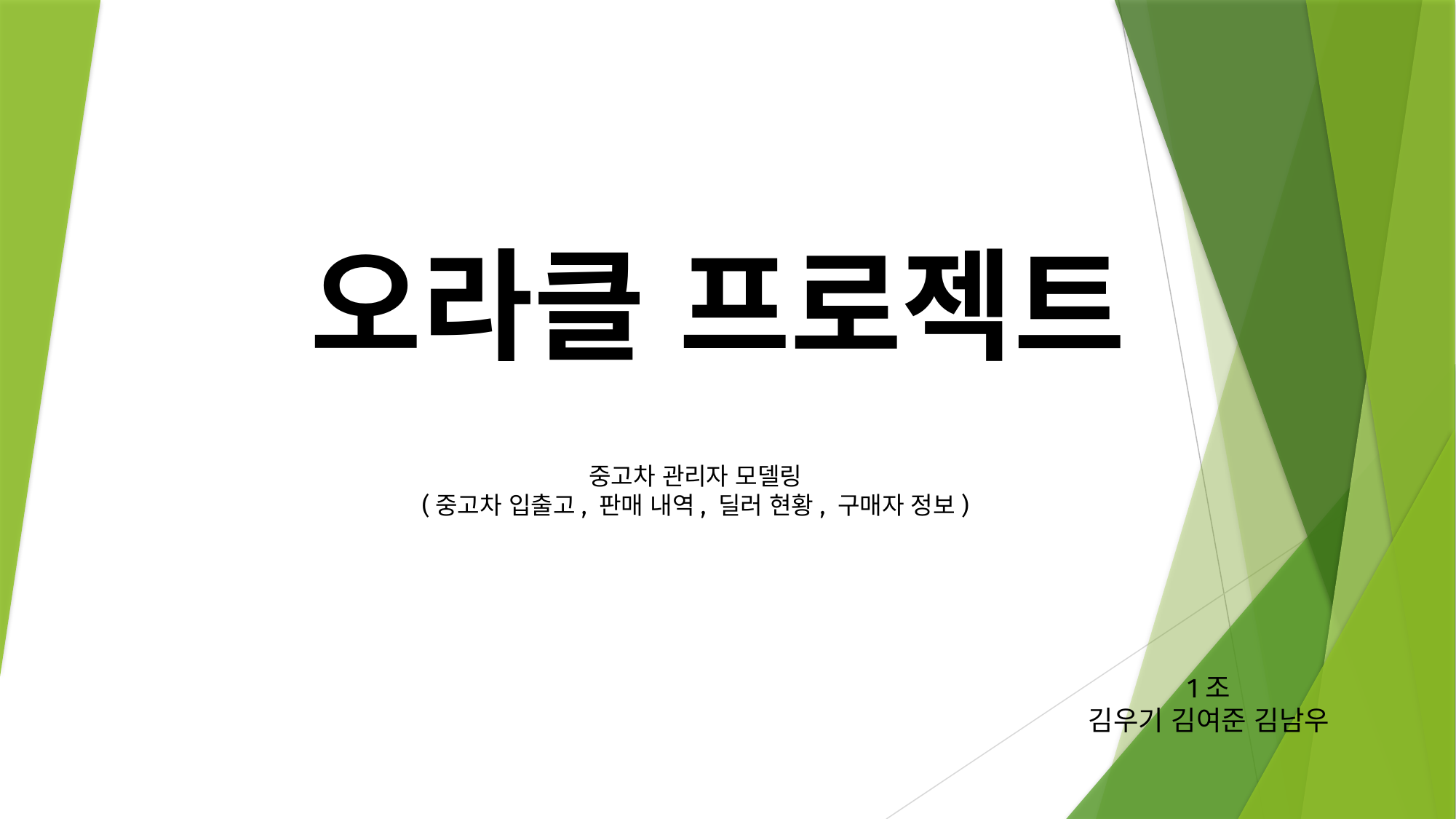

오라클 프로젝트
중고차 관리자 모델링
(중고차 입출고, 판매 내역, 딜러 현황, 구매자 정보)
1조
김우기 김여준 김남우